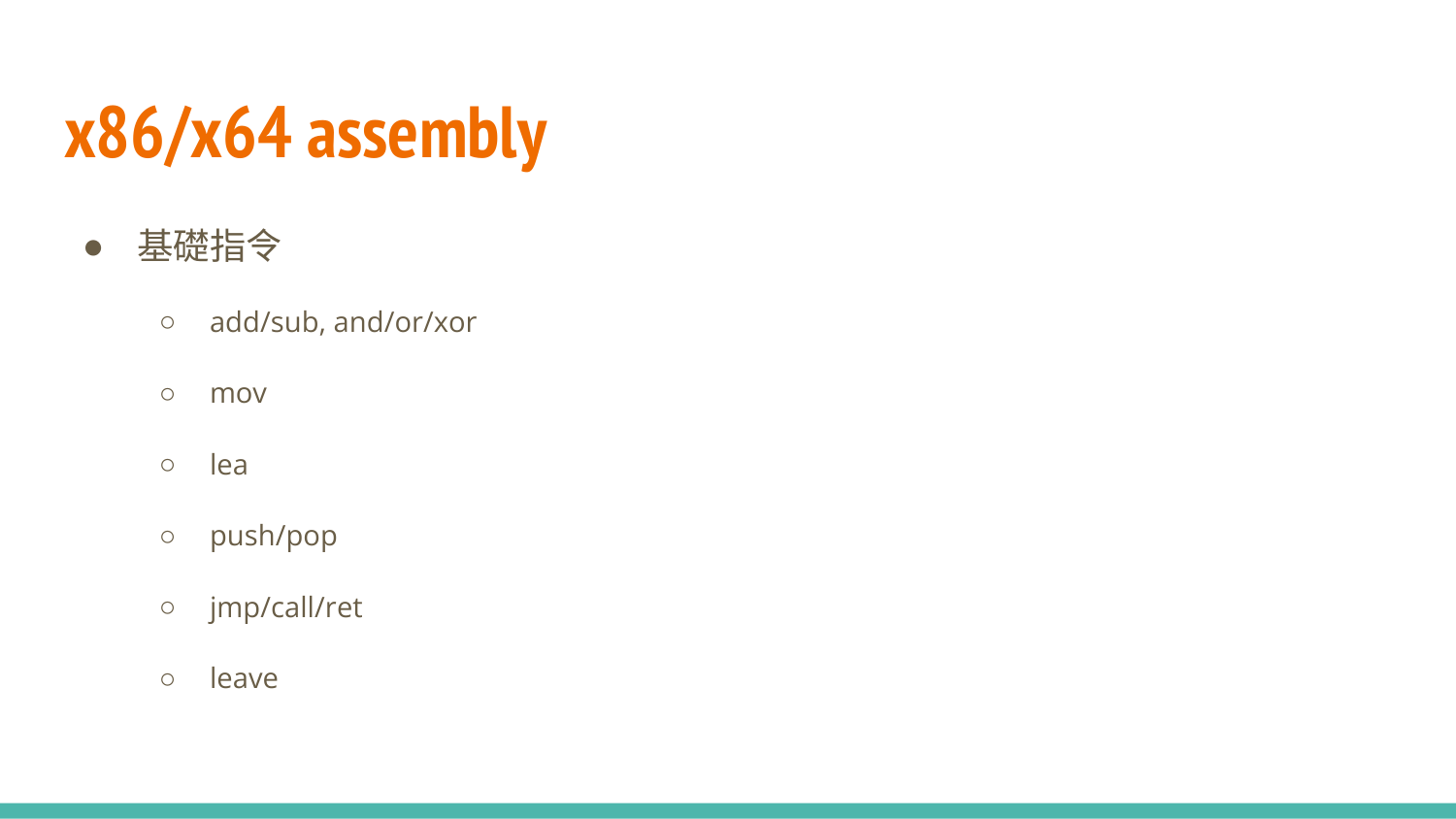

# x86/x64 assembly

基礎指令
add/sub, and/or/xor
mov
lea
push/pop
jmp/call/ret
leave